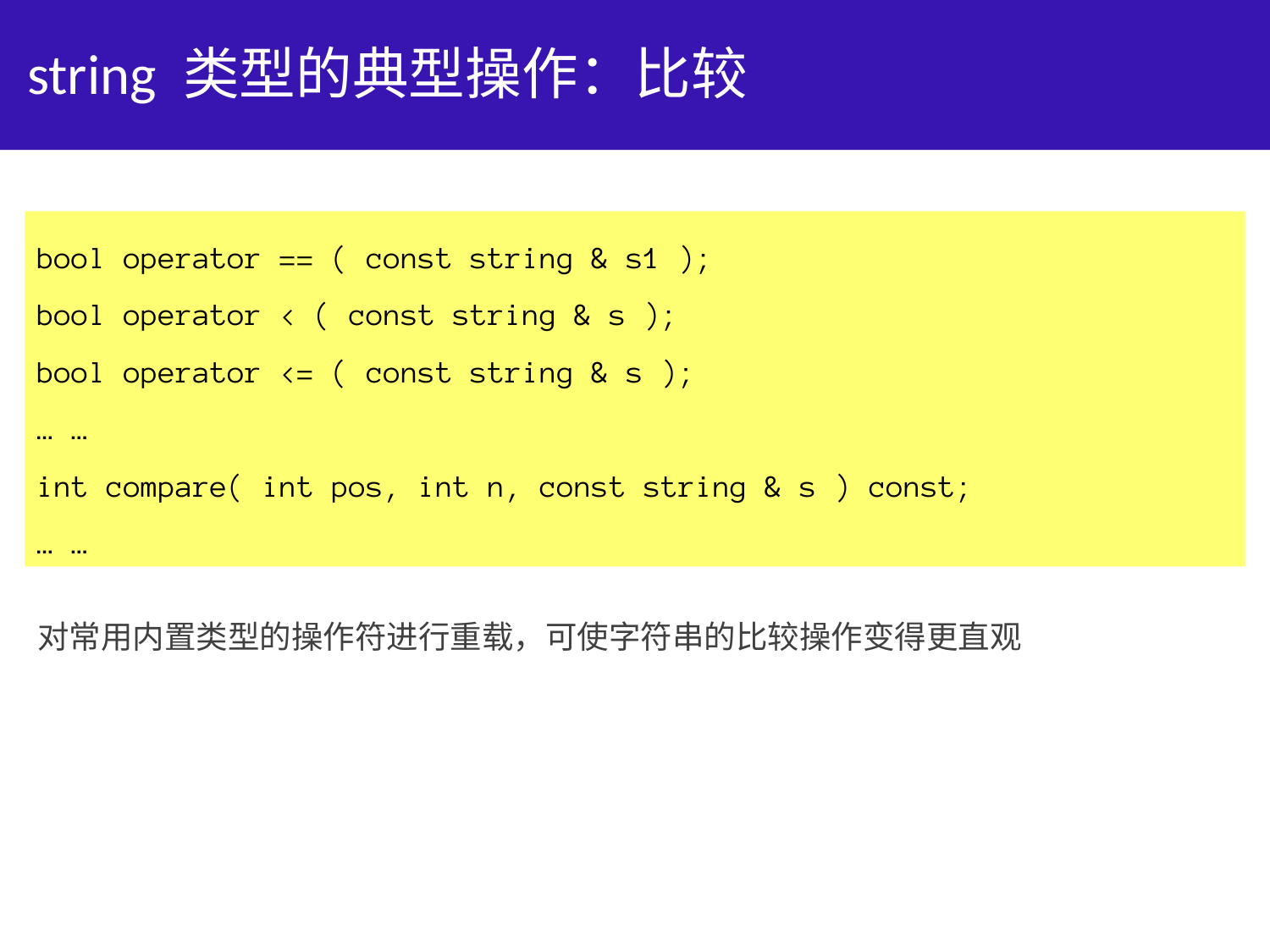

# string 类型的典型操作：比较
bool operator == ( const string & s1 );
bool operator < ( const string & s );
bool operator <= ( const string & s );
… …
int compare( int pos, int n, const string & s ) const;
… …
对常用内置类型的操作符进行重载，可使字符串的比较操作变得更直观
78